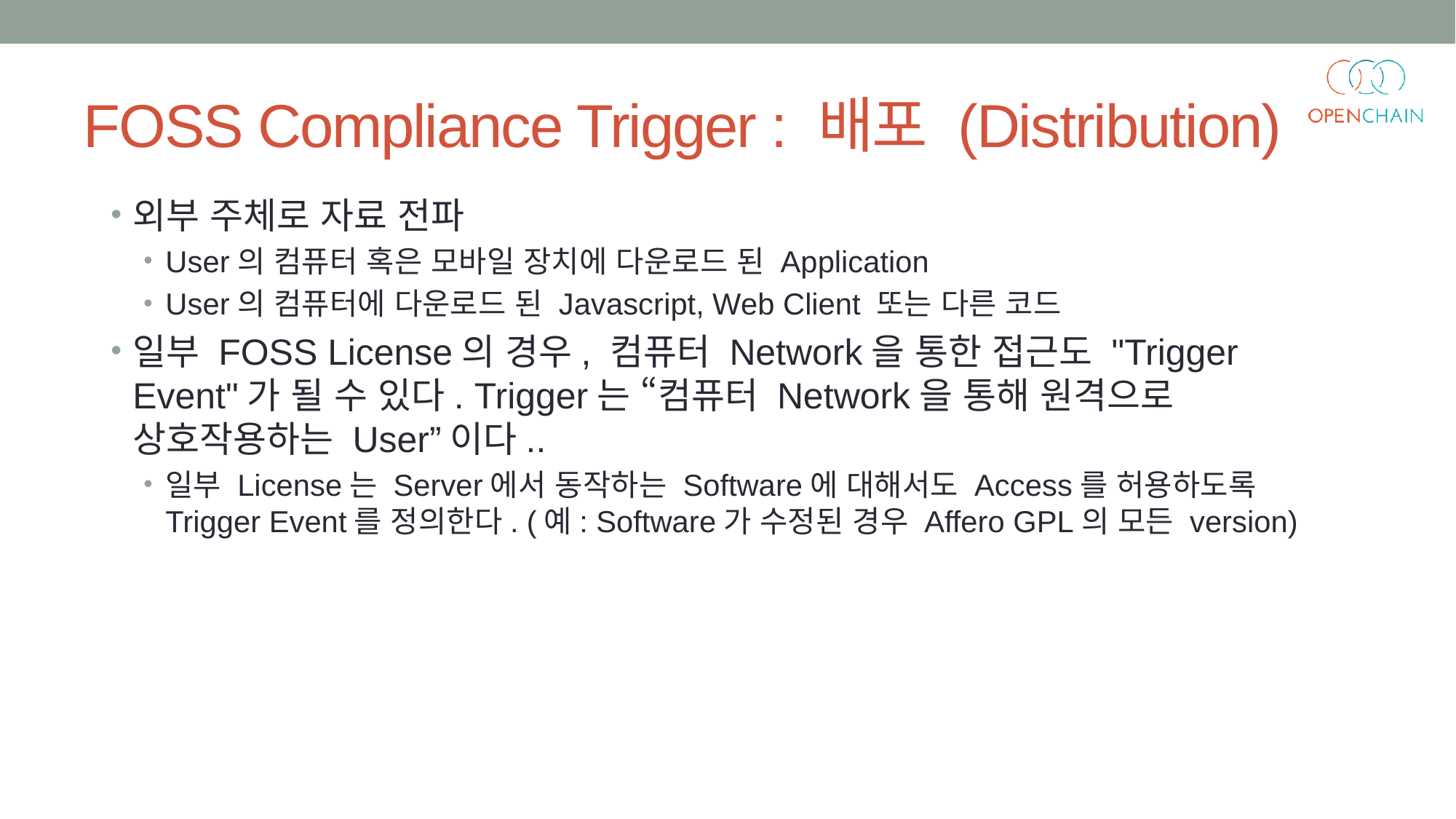

# FOSS Compliance Trigger : 배포 (Distribution)
외부 주체로 자료 전파
User의 컴퓨터 혹은 모바일 장치에 다운로드 된 Application
User의 컴퓨터에 다운로드 된 Javascript, Web Client 또는 다른 코드
일부 FOSS License의 경우, 컴퓨터 Network을 통한 접근도 "Trigger Event"가 될 수 있다. Trigger는 “컴퓨터 Network을 통해 원격으로 상호작용하는 User”이다..
일부 License는 Server에서 동작하는 Software에 대해서도 Access를 허용하도록 Trigger Event를 정의한다. (예: Software가 수정된 경우 Affero GPL의 모든 version)